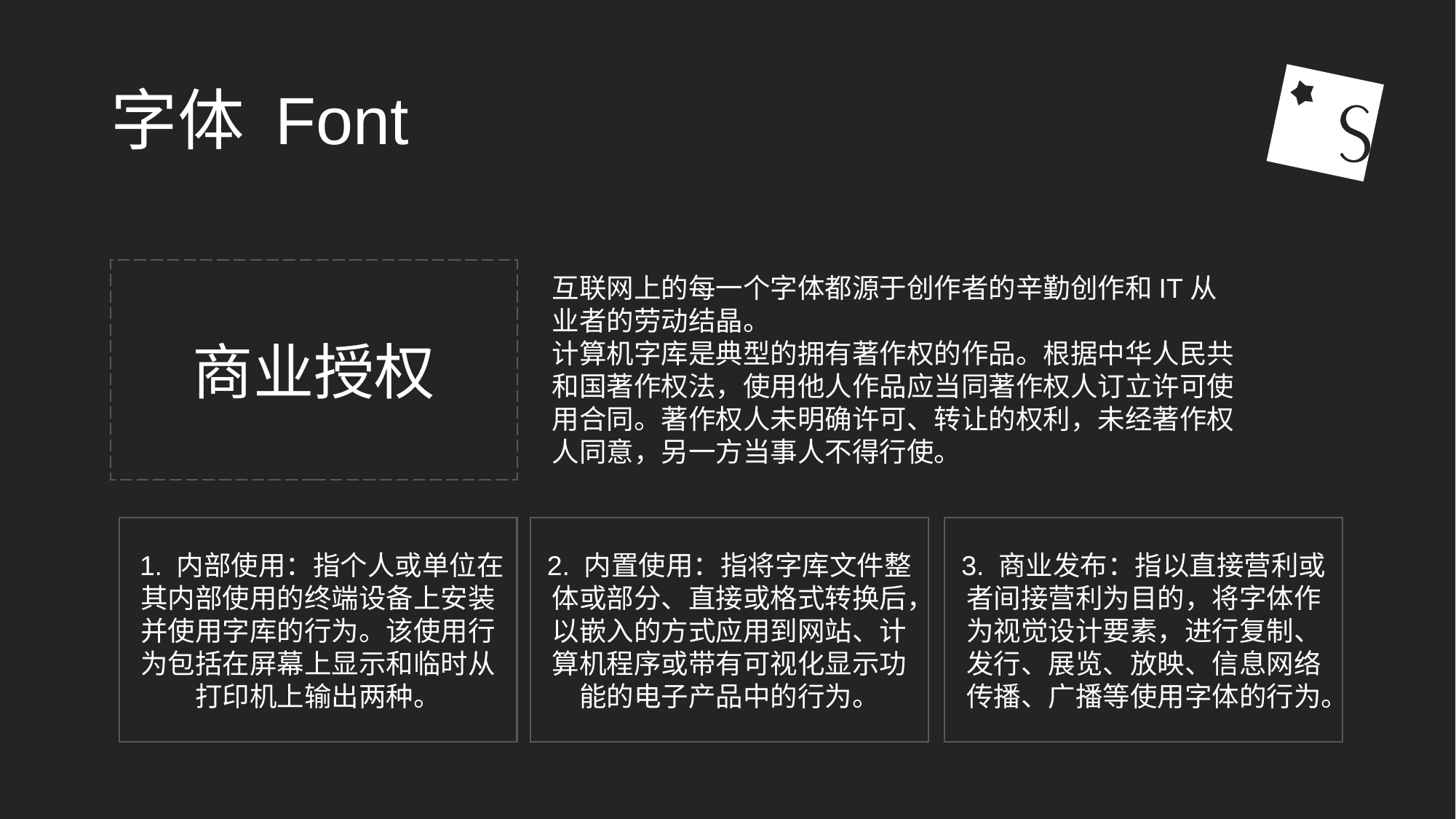

# 字体 Font
商业授权
互联网上的每一个字体都源于创作者的辛勤创作和IT从业者的劳动结晶。
计算机字库是典型的拥有著作权的作品。根据中华人民共和国著作权法，使用他人作品应当同著作权人订立许可使用合同。著作权人未明确许可、转让的权利，未经著作权人同意，另一方当事人不得行使。
 1. 内部使用：指个人或单位在其内部使用的终端设备上安装并使用字库的行为。该使用行为包括在屏幕上显示和临时从打印机上输出两种。
2. 内置使用：指将字库文件整体或部分、直接或格式转换后，以嵌入的方式应用到网站、计算机程序或带有可视化显示功能的电子产品中的行为。
3. 商业发布：指以直接营利或者间接营利为目的，将字体作为视觉设计要素，进行复制、发行、展览、放映、信息网络传播、广播等使用字体的行为。